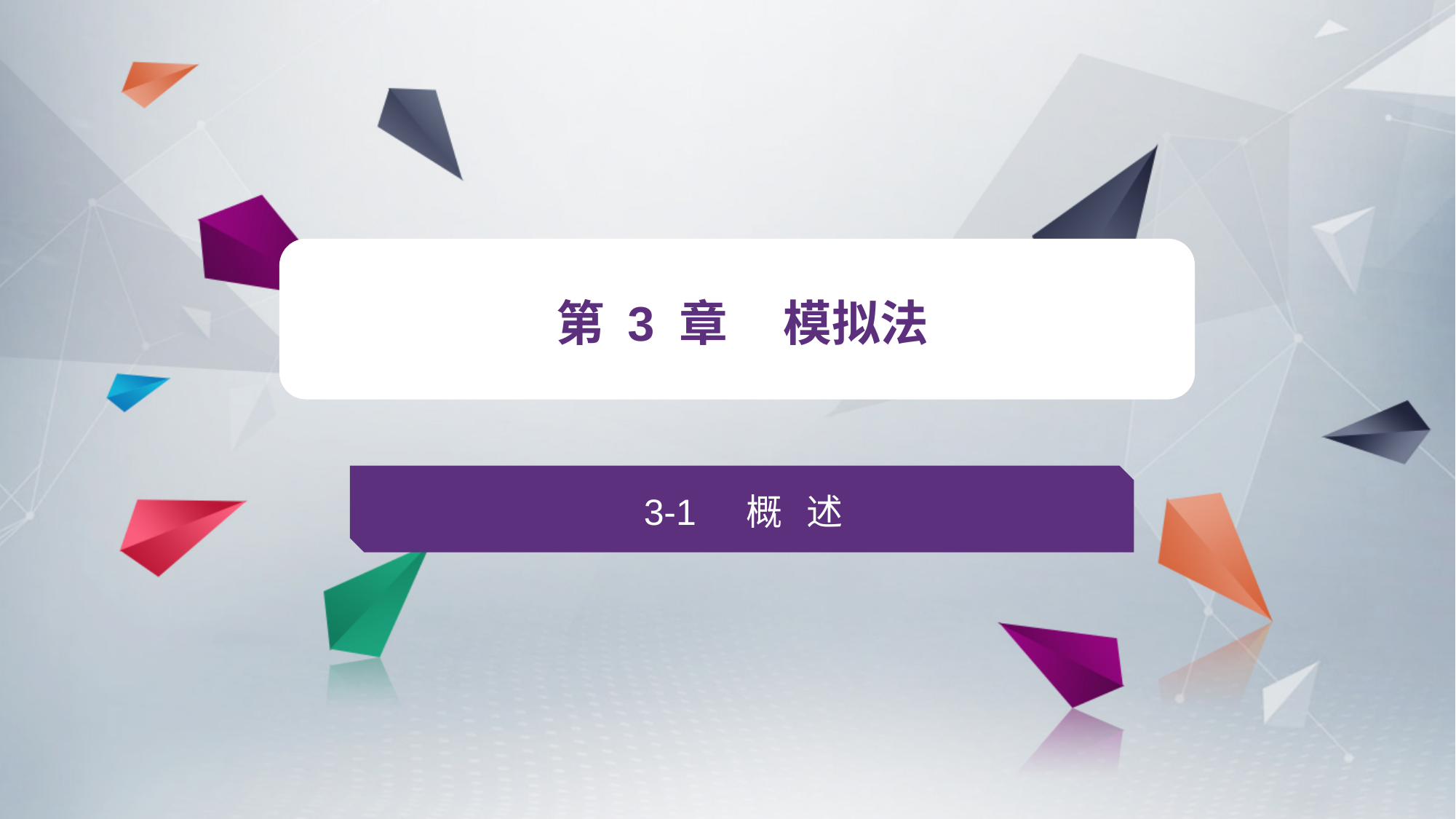

v
第 3 章     模拟法

3-1    概   述